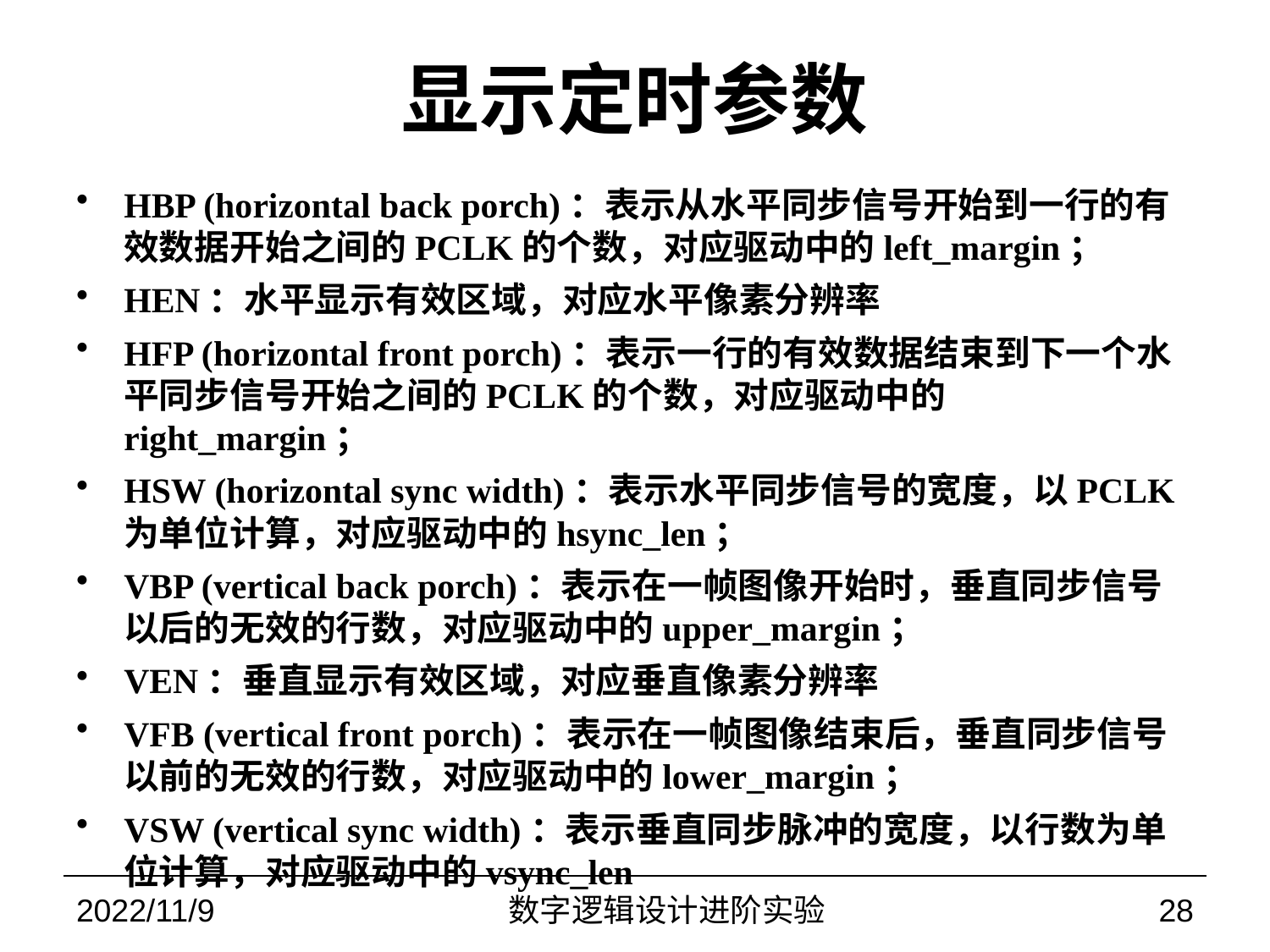

# 显示定时参数
HBP (horizontal back porch)：表示从水平同步信号开始到一行的有效数据开始之间的PCLK的个数，对应驱动中的left_margin；
HEN：水平显示有效区域，对应水平像素分辨率
HFP (horizontal front porch)：表示一行的有效数据结束到下一个水平同步信号开始之间的PCLK的个数，对应驱动中的right_margin；
HSW (horizontal sync width)：表示水平同步信号的宽度，以PCLK为单位计算，对应驱动中的hsync_len；
VBP (vertical back porch)：表示在一帧图像开始时，垂直同步信号以后的无效的行数，对应驱动中的upper_margin；
VEN：垂直显示有效区域，对应垂直像素分辨率
VFB (vertical front porch)：表示在一帧图像结束后，垂直同步信号以前的无效的行数，对应驱动中的lower_margin；
VSW (vertical sync width)：表示垂直同步脉冲的宽度，以行数为单位计算，对应驱动中的vsync_len
2022/11/9
数字逻辑设计进阶实验
28